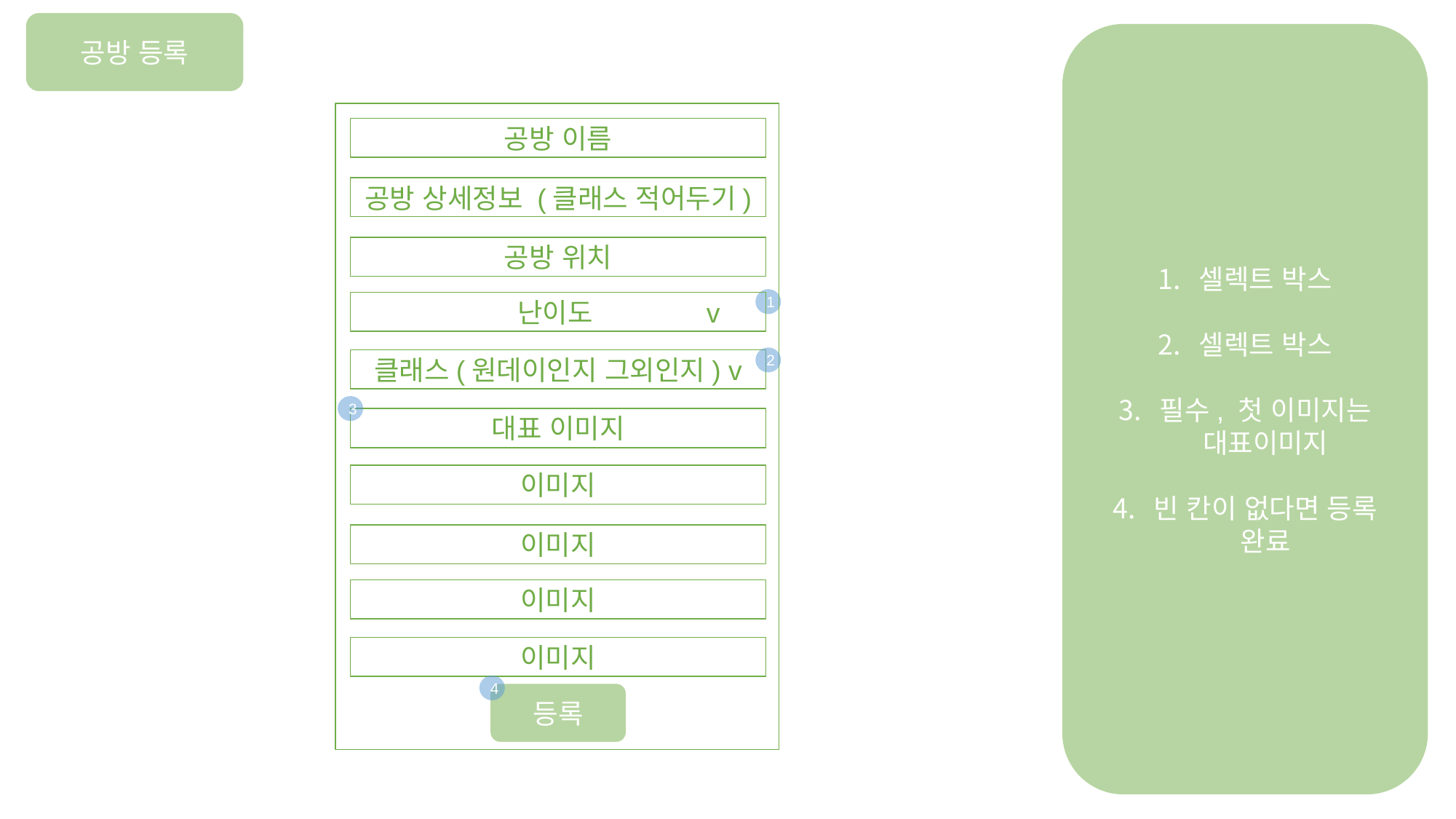

공방 등록
셀렉트 박스

셀렉트 박스

필수, 첫 이미지는 대표이미지

빈 칸이 없다면 등록 완료

공방 이름
공방 상세정보 (클래스 적어두기)
공방 위치
1
               난이도              v
2
클래스(원데이인지 그외인지) v
3
대표 이미지
이미지
이미지
이미지
이미지
4
등록